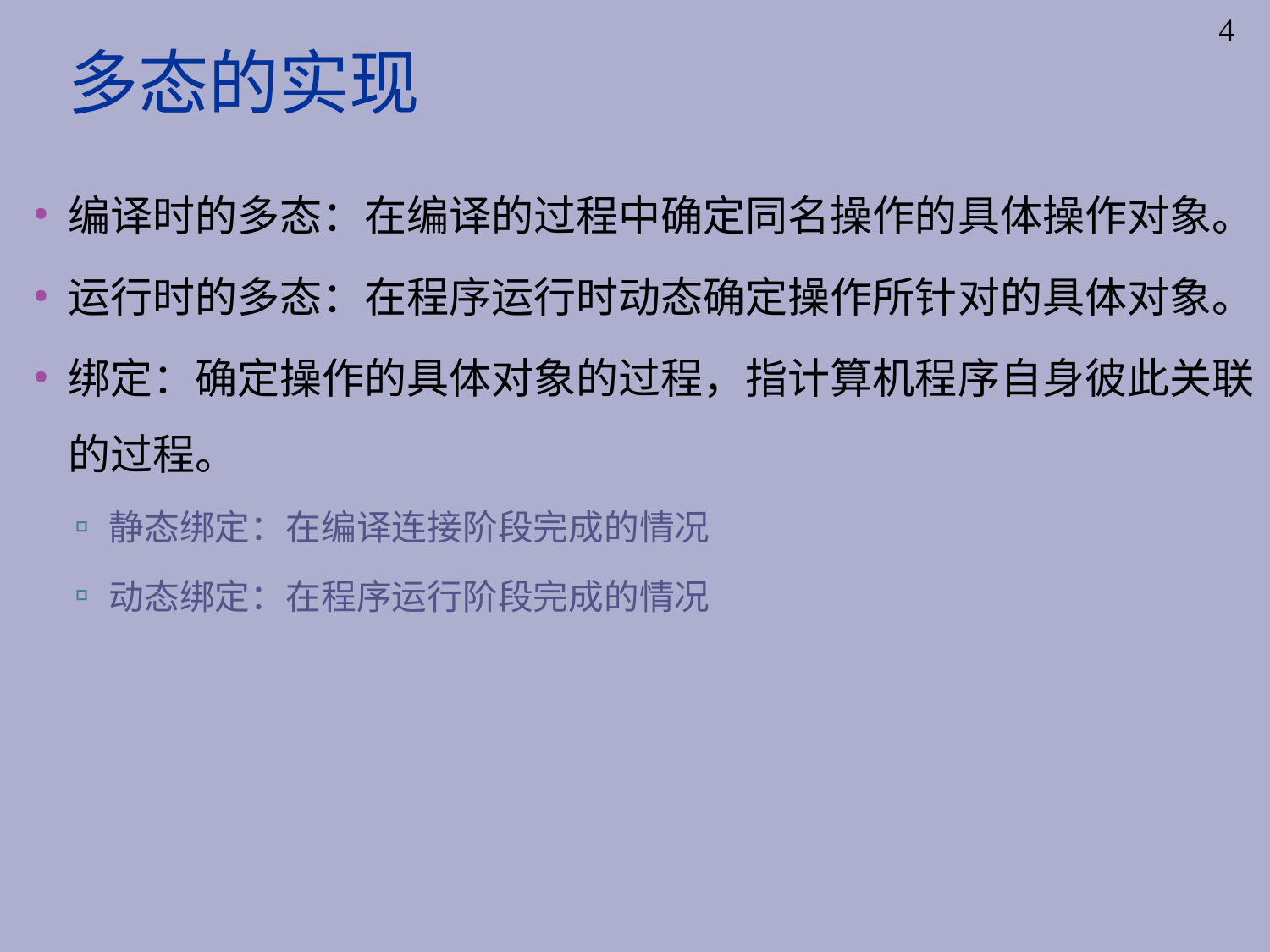

4
# 多态的实现
编译时的多态：在编译的过程中确定同名操作的具体操作对象。
运行时的多态：在程序运行时动态确定操作所针对的具体对象。
绑定：确定操作的具体对象的过程，指计算机程序自身彼此关联的过程。
静态绑定：在编译连接阶段完成的情况
动态绑定：在程序运行阶段完成的情况